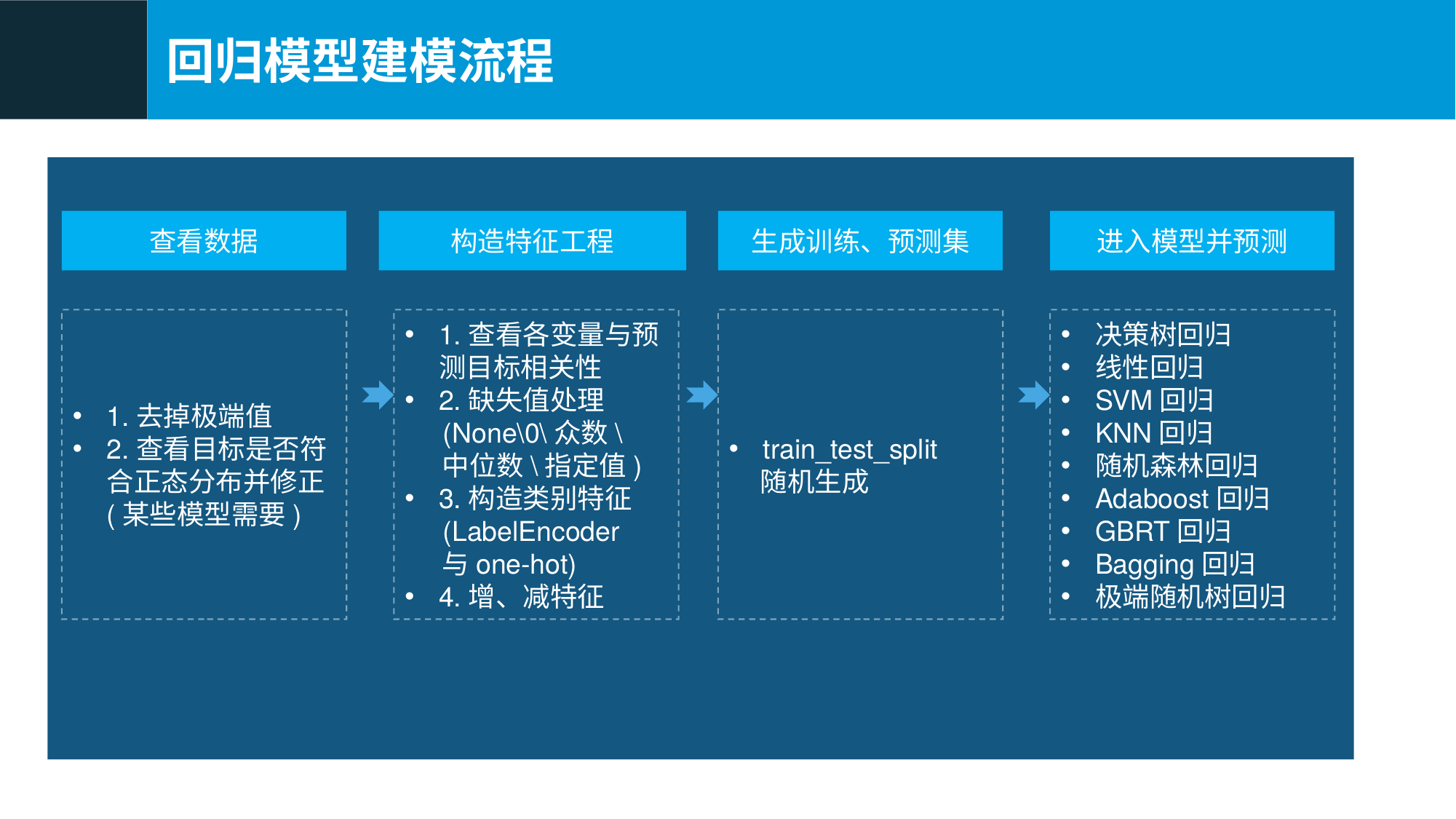

For man is man and master of his fate.
Add Your Text Here
回归模型建模流程

查看数据
构造特征工程
生成训练、预测集
进入模型并预测
决策树回归
线性回归
SVM回归
KNN回归
随机森林回归
Adaboost回归
GBRT回归
Bagging回归
极端随机树回归
1.去掉极端值
2.查看目标是否符合正态分布并修正(某些模型需要)
1.查看各变量与预测目标相关性
2.缺失值处理
     (None\0\众数\
     中位数\指定值)
3.构造类别特征
     (LabelEncoder
     与one-hot)
4.增、减特征
train_test_split
    随机生成